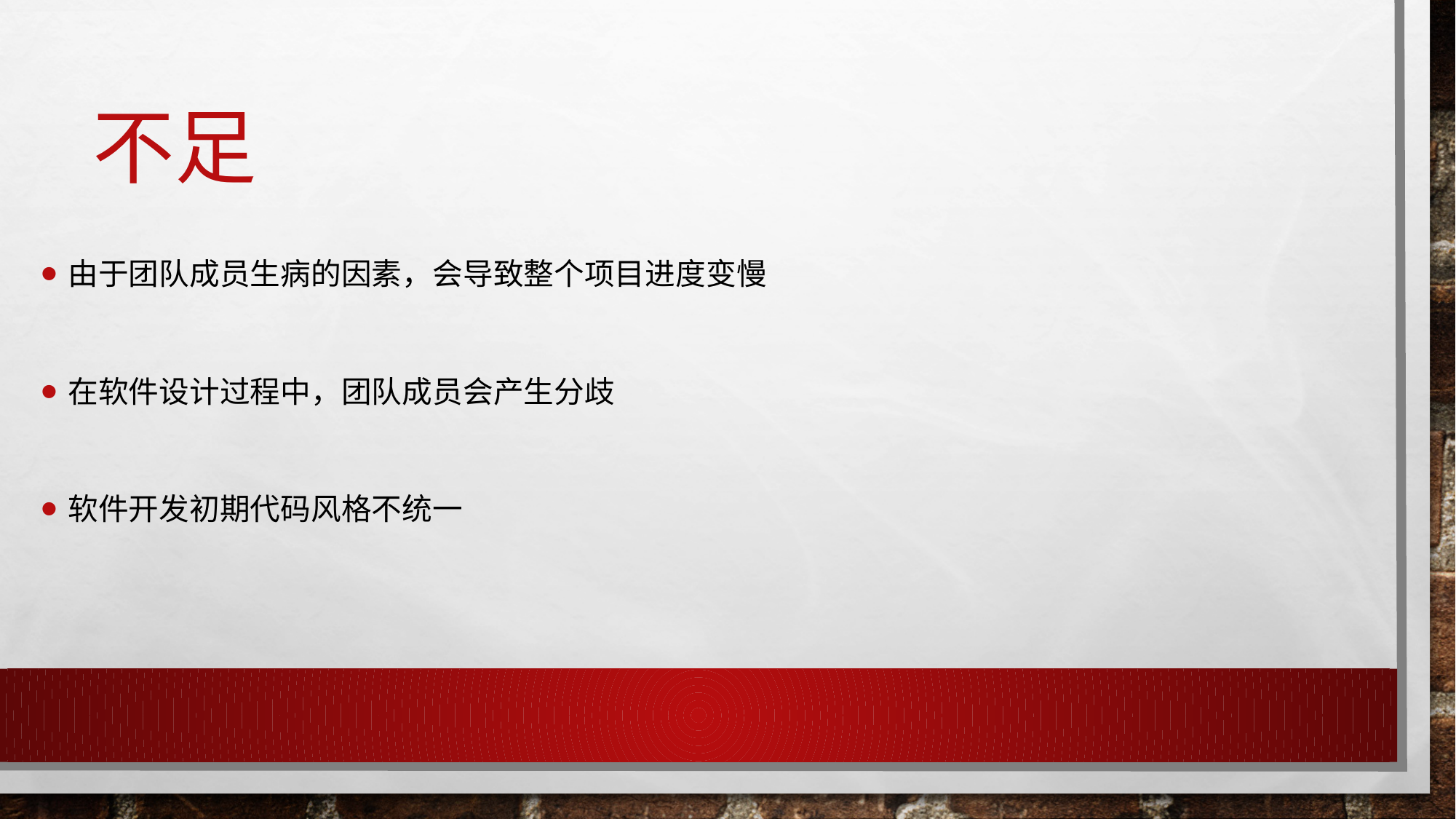

# 不足
由于团队成员生病的因素，会导致整个项目进度变慢

在软件设计过程中，团队成员会产生分歧

软件开发初期代码风格不统一